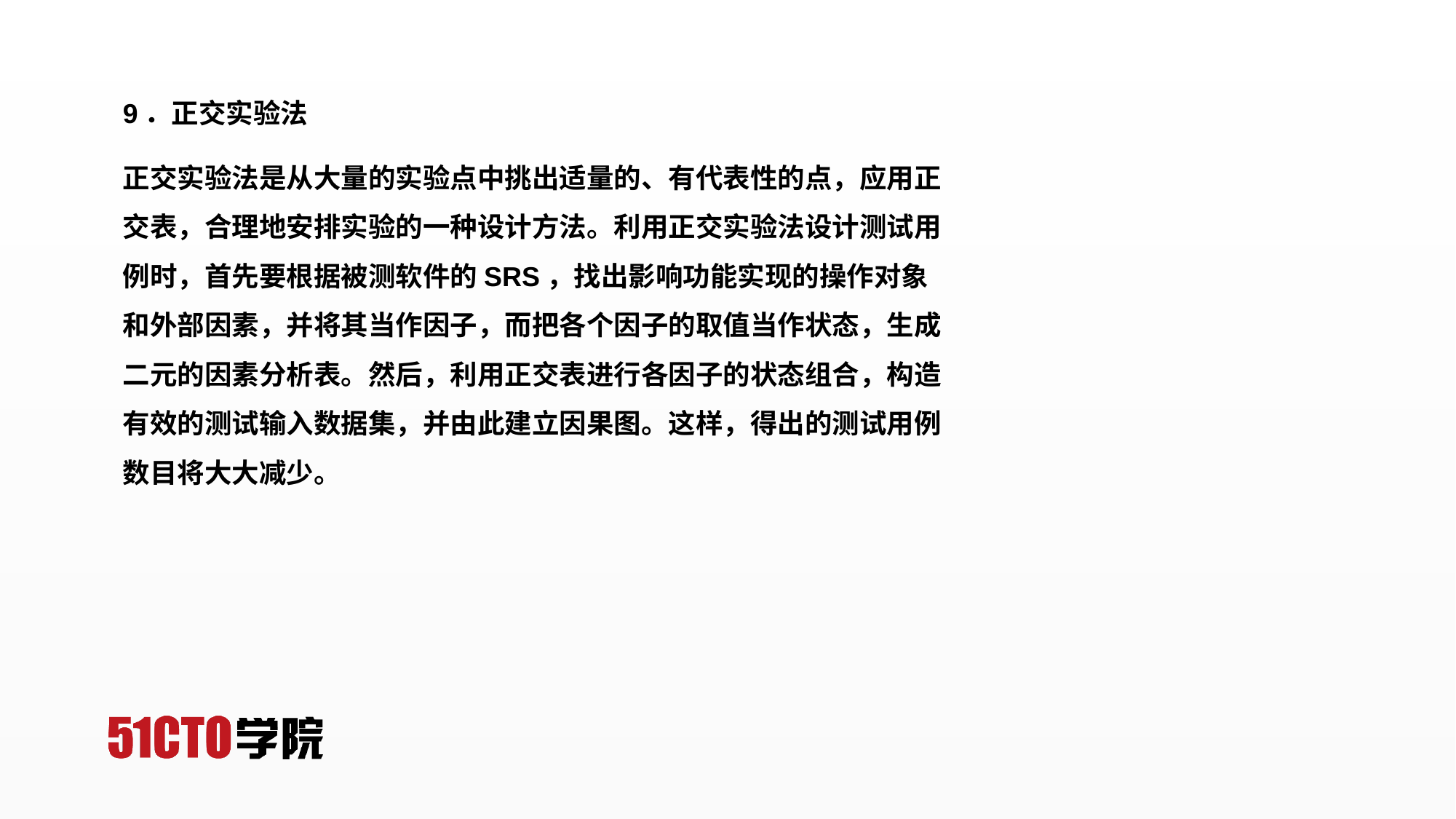

9．正交实验法
正交实验法是从大量的实验点中挑出适量的、有代表性的点，应用正交表，合理地安排实验的一种设计方法。利用正交实验法设计测试用例时，首先要根据被测软件的SRS，找出影响功能实现的操作对象和外部因素，并将其当作因子，而把各个因子的取值当作状态，生成二元的因素分析表。然后，利用正交表进行各因子的状态组合，构造有效的测试输入数据集，并由此建立因果图。这样，得出的测试用例数目将大大减少。